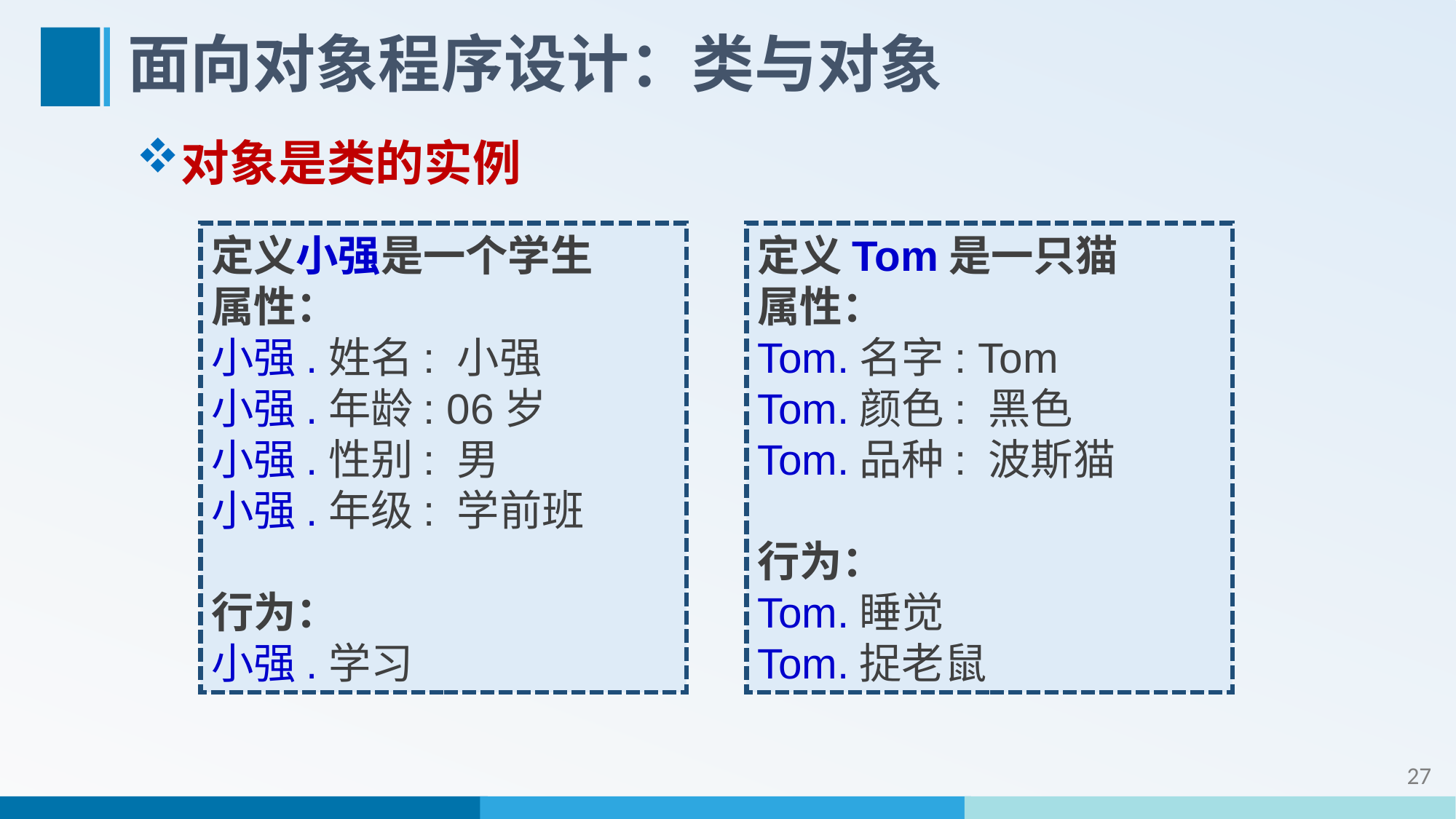

# 面向对象程序设计：类与对象
对象是类的实例
定义小强是一个学生
属性：
小强.姓名: 小强
小强.年龄: 06岁
小强.性别: 男
小强.年级: 学前班

行为：
小强.学习
定义Tom是一只猫
属性：
Tom.名字: Tom
Tom.颜色: 黑色
Tom.品种: 波斯猫

行为：
Tom.睡觉
Tom.捉老鼠